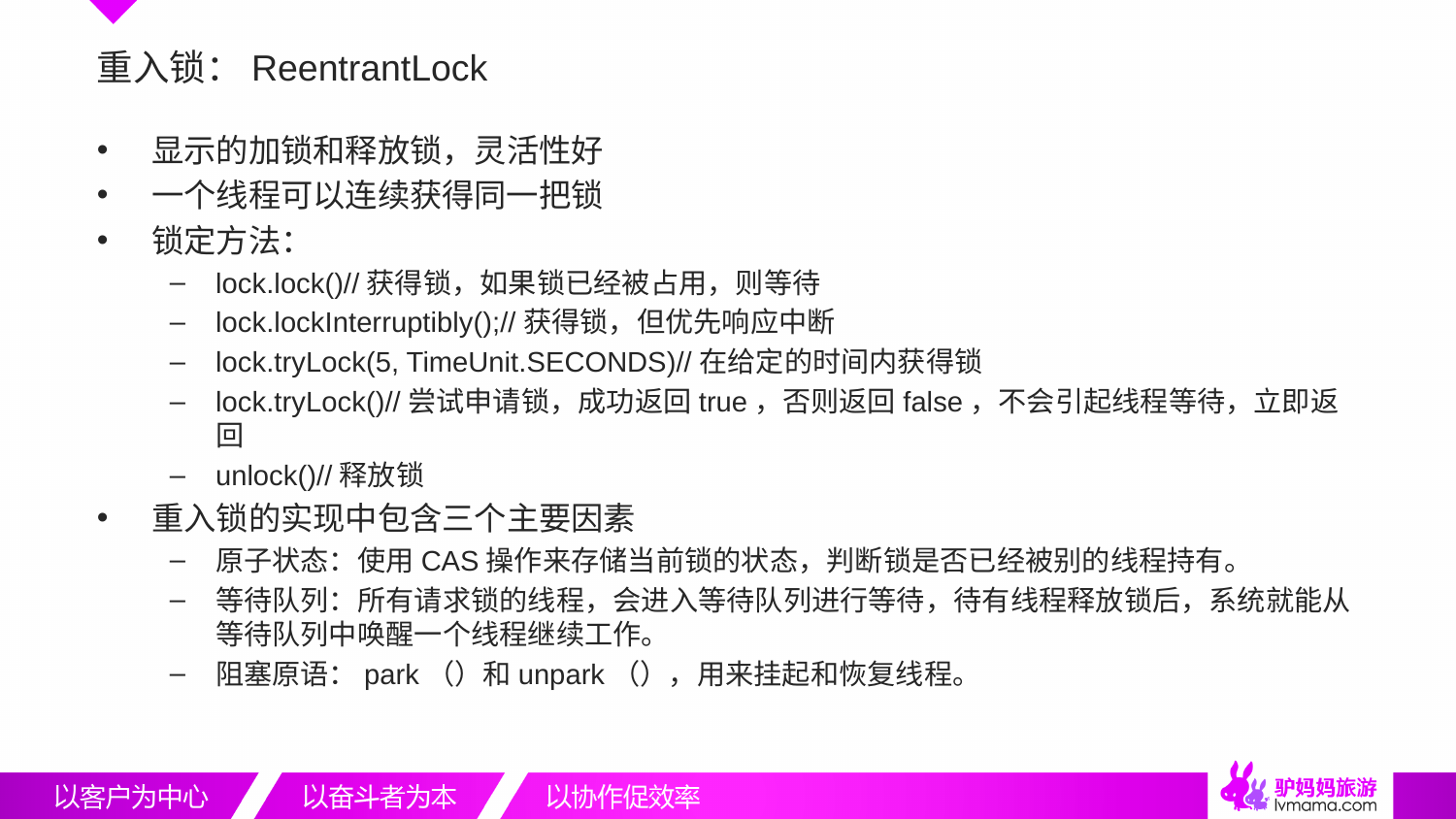

# 重入锁：ReentrantLock
显示的加锁和释放锁，灵活性好
一个线程可以连续获得同一把锁
锁定方法：
lock.lock()//获得锁，如果锁已经被占用，则等待
lock.lockInterruptibly();//获得锁，但优先响应中断
lock.tryLock(5, TimeUnit.SECONDS)//在给定的时间内获得锁
lock.tryLock()//尝试申请锁，成功返回true，否则返回false，不会引起线程等待，立即返回
unlock()//释放锁
重入锁的实现中包含三个主要因素
原子状态：使用CAS操作来存储当前锁的状态，判断锁是否已经被别的线程持有。
等待队列：所有请求锁的线程，会进入等待队列进行等待，待有线程释放锁后，系统就能从等待队列中唤醒一个线程继续工作。
阻塞原语：park（）和unpark（），用来挂起和恢复线程。